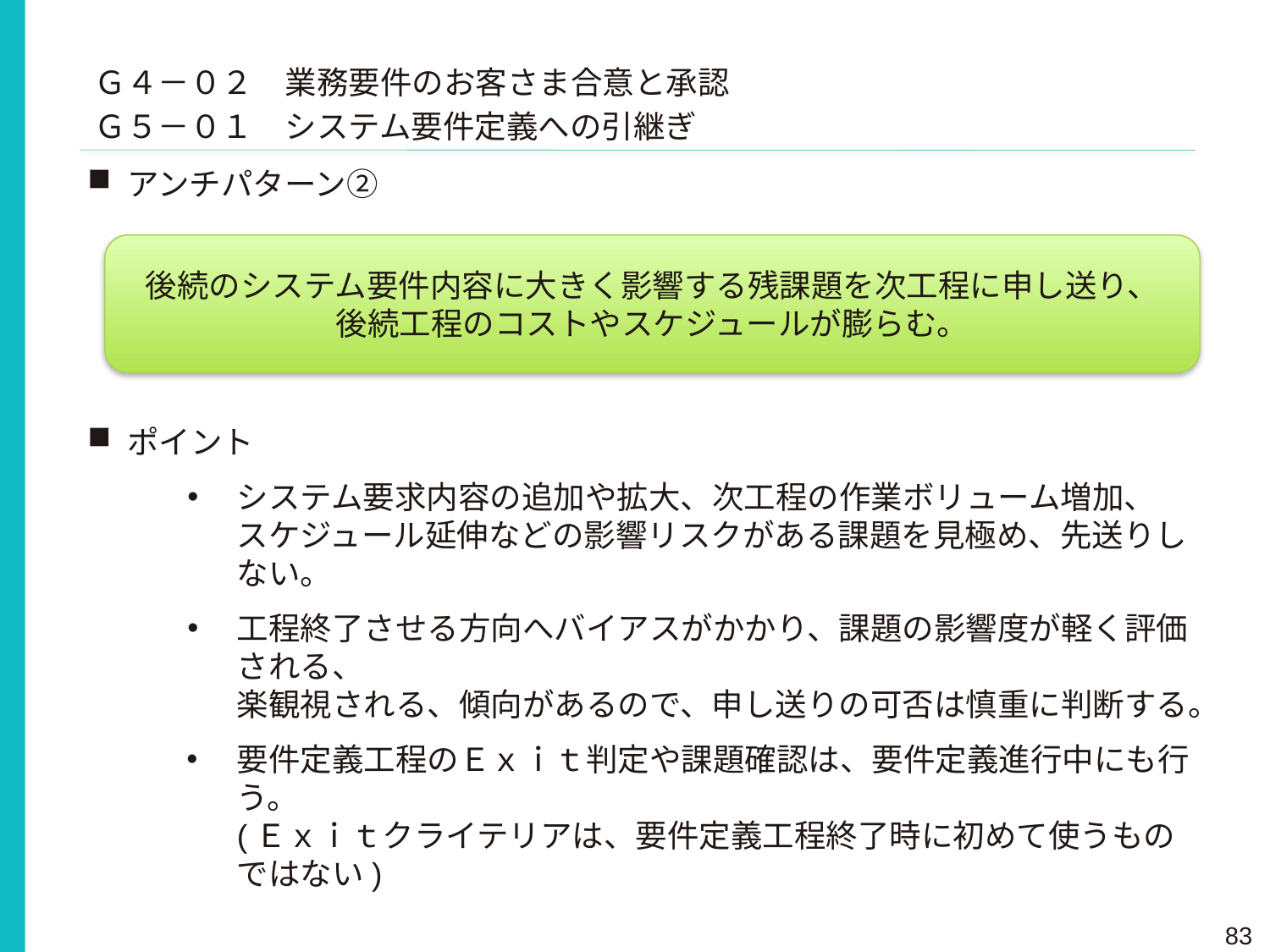

Ｇ４－０２　業務要件のお客さま合意と承認
Ｇ５－０１　システム要件定義への引継ぎ
アンチパターン②
後続のシステム要件内容に大きく影響する残課題を次工程に申し送り、
後続工程のコストやスケジュールが膨らむ。
ポイント

システム要求内容の追加や拡大、次工程の作業ボリューム増加、
スケジュール延伸などの影響リスクがある課題を見極め、先送りしない。

工程終了させる方向へバイアスがかかり、課題の影響度が軽く評価される、
楽観視される、傾向があるので、申し送りの可否は慎重に判断する。

要件定義工程のＥｘｉｔ判定や課題確認は、要件定義進行中にも行う。
(Ｅｘｉｔクライテリアは、要件定義工程終了時に初めて使うものではない)
83